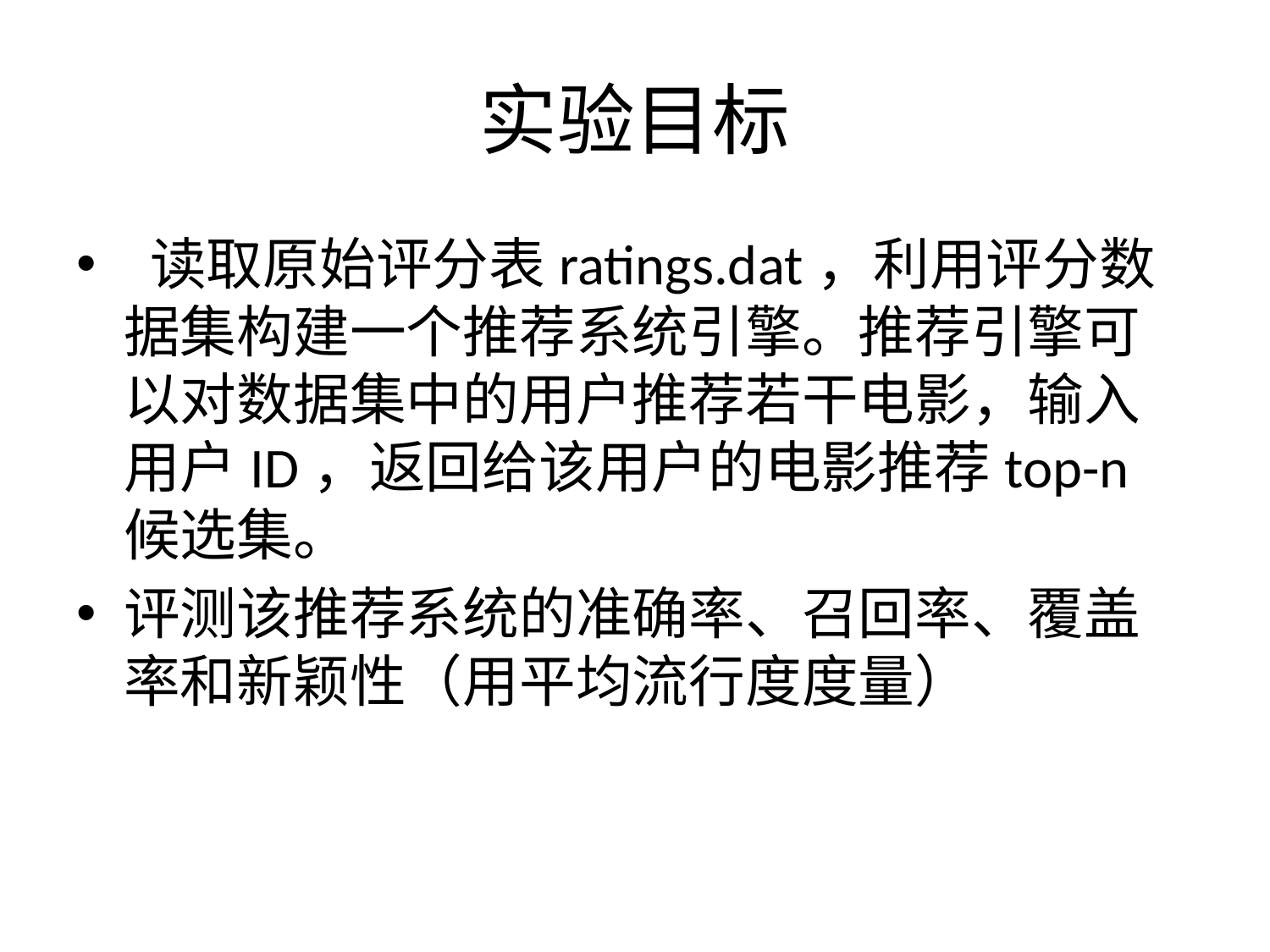

# 实验目标
 读取原始评分表ratings.dat，利用评分数据集构建一个推荐系统引擎。推荐引擎可以对数据集中的用户推荐若干电影，输入用户ID，返回给该用户的电影推荐top-n候选集。
评测该推荐系统的准确率、召回率、覆盖率和新颖性（用平均流行度度量）